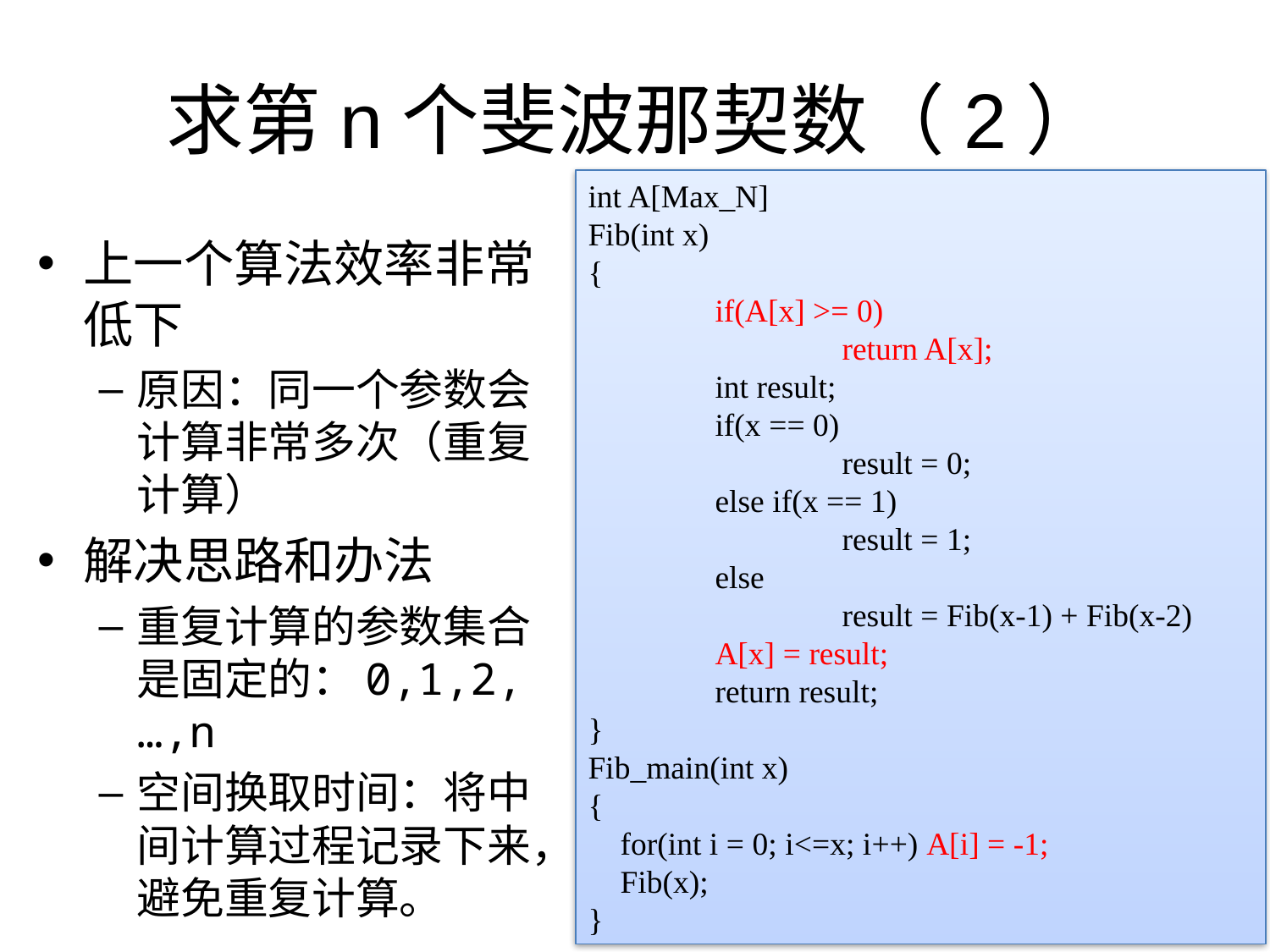

# 求第n个斐波那契数（2）
int A[Max_N]
Fib(int x)
{
	if(A[x] >= 0)
		return A[x];
	int result;
	if(x == 0)
		result = 0;
	else if(x == 1)
		result = 1;
	else
		result = Fib(x-1) + Fib(x-2)
	A[x] = result;
	return result;
}
Fib_main(int x)
{
    for(int i = 0; i<=x; i++) A[i] = -1;
    Fib(x);
}
上一个算法效率非常低下
原因：同一个参数会计算非常多次（重复计算）
解决思路和办法
重复计算的参数集合是固定的：0,1,2,…,n
空间换取时间：将中间计算过程记录下来，避免重复计算。